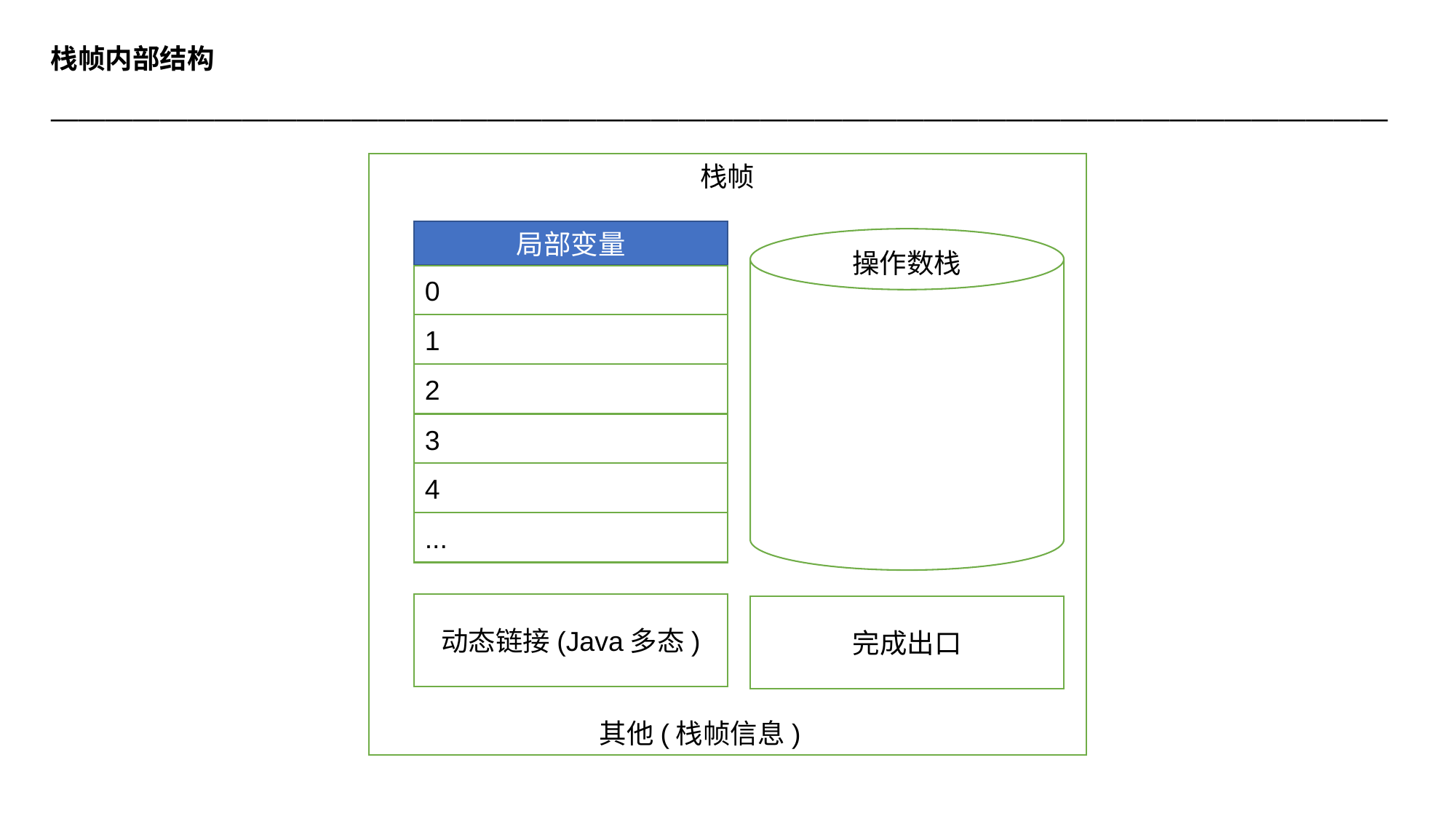

栈帧内部结构
—————————————————————————————————————————————————

栈帧
局部变量

操作数栈
0
1
2
3
4
...
动态链接(Java多态)
完成出口
其他(栈帧信息)